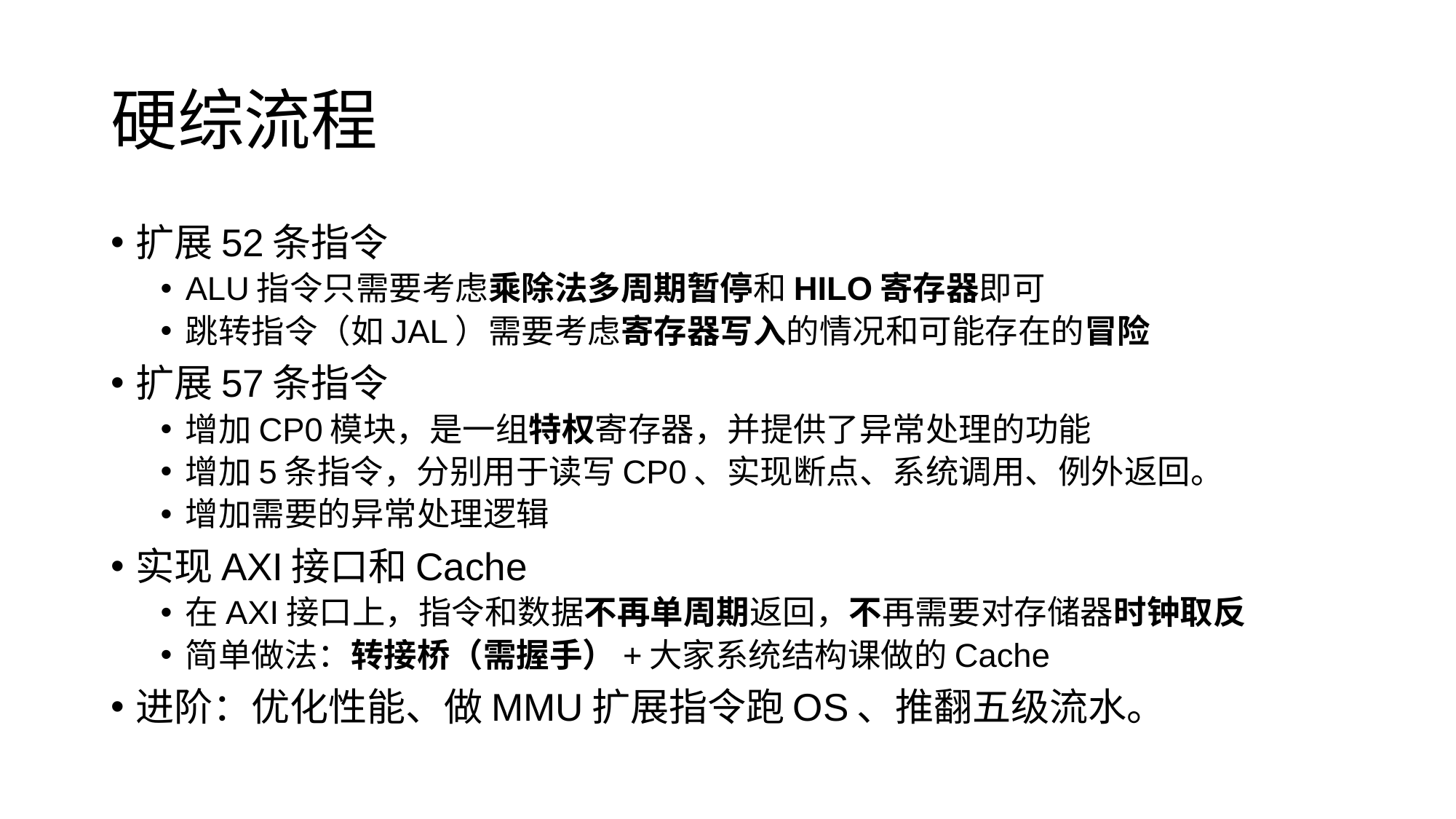

# 硬综流程
扩展52条指令
ALU指令只需要考虑乘除法多周期暂停和HILO寄存器即可
跳转指令（如JAL）需要考虑寄存器写入的情况和可能存在的冒险
扩展57条指令
增加CP0模块，是一组特权寄存器，并提供了异常处理的功能
增加5条指令，分别用于读写CP0、实现断点、系统调用、例外返回。
增加需要的异常处理逻辑
实现AXI接口和Cache
在AXI接口上，指令和数据不再单周期返回，不再需要对存储器时钟取反
简单做法：转接桥（需握手）+大家系统结构课做的Cache
进阶：优化性能、做MMU扩展指令跑OS、推翻五级流水。